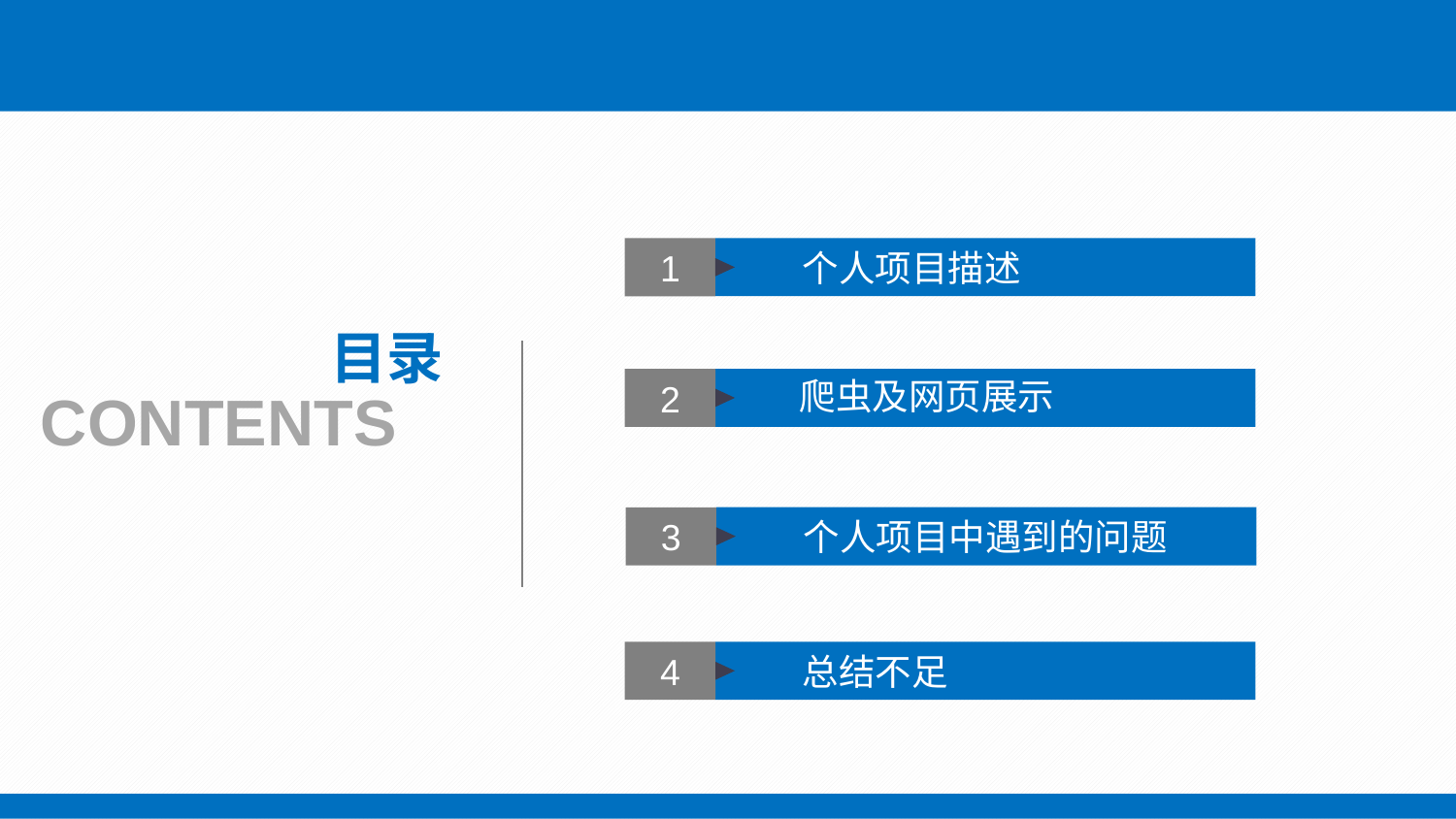

1
个人项目描述

目录
爬虫及网页展示
2

CONTENTS
3
个人项目中遇到的问题

4
总结不足